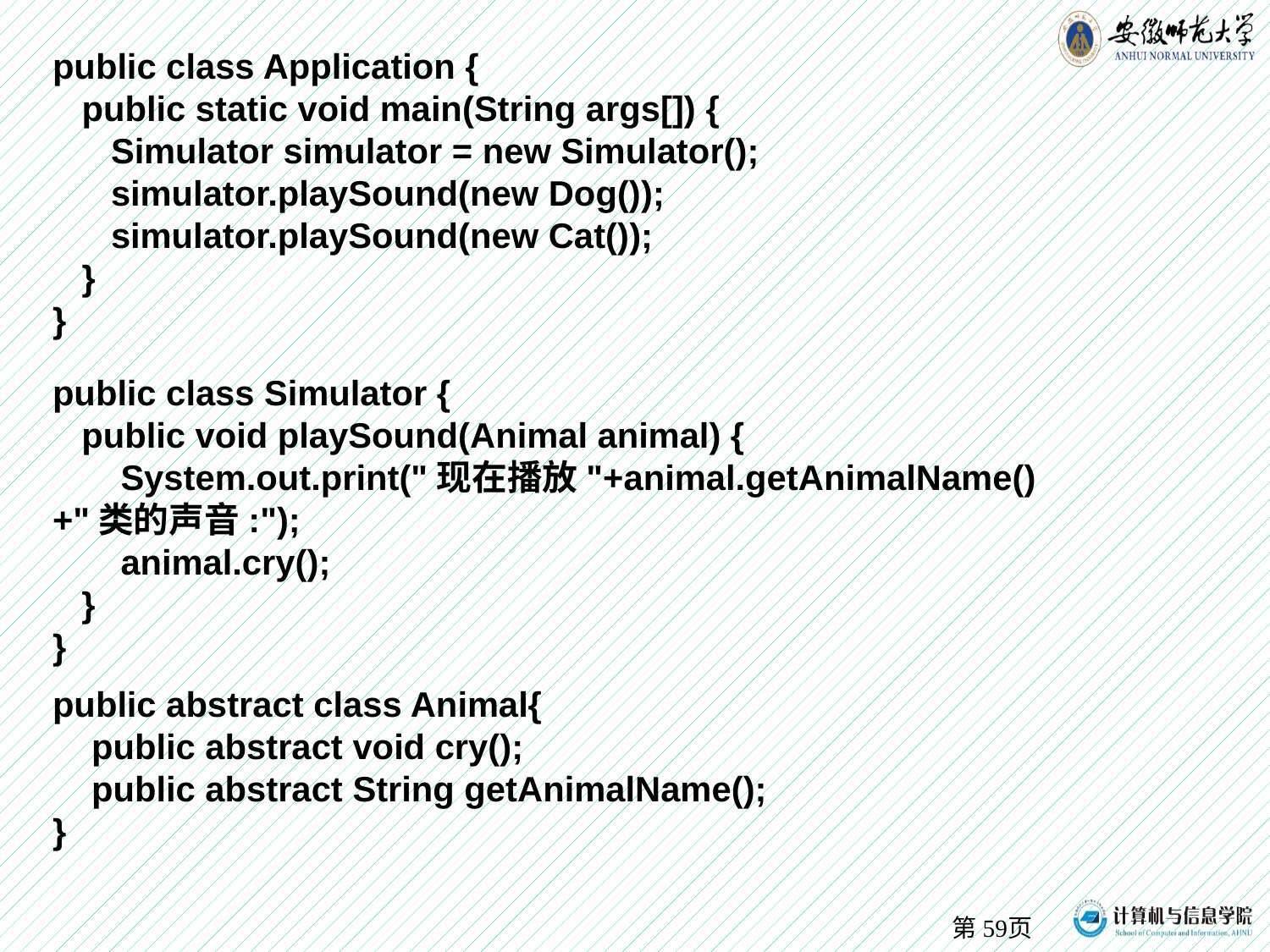

public class Application {
   public static void main(String args[]) {
      Simulator simulator = new Simulator();
      simulator.playSound(new Dog());
      simulator.playSound(new Cat());
   }
}
public class Simulator {
   public void playSound(Animal animal) {
       System.out.print("现在播放"+animal.getAnimalName()+"类的声音:");
       animal.cry();
   }
}
public abstract class Animal{
    public abstract void cry();
    public abstract String getAnimalName();
}
第59页